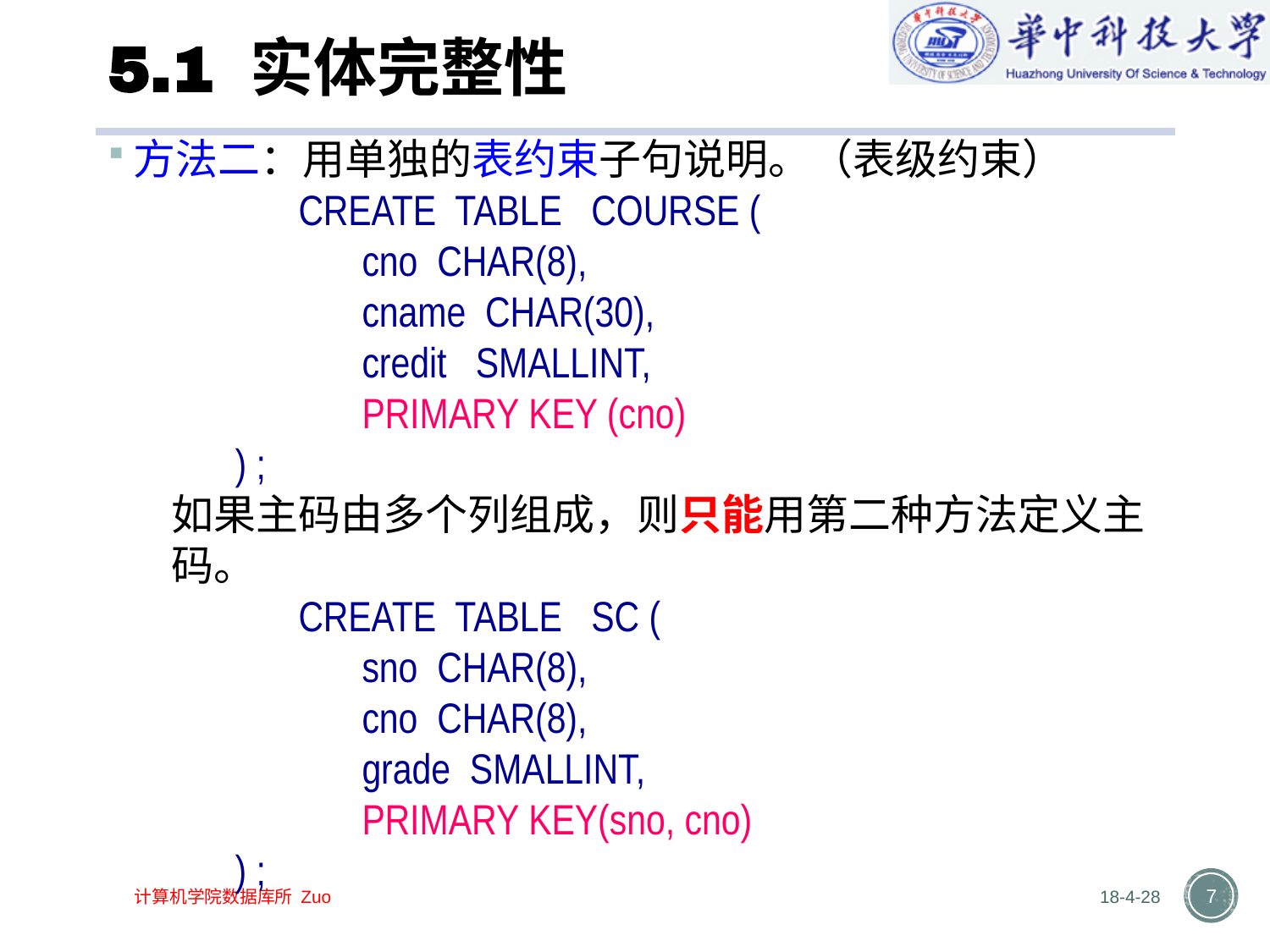

# 5.1 实体完整性
方法二：用单独的表约束子句说明。（表级约束）
		CREATE  TABLE   COURSE (
		cno  CHAR(8),
		cname  CHAR(30),
		credit   SMALLINT,
		PRIMARY KEY (cno)
	) ;
	如果主码由多个列组成，则只能用第二种方法定义主码。
		CREATE  TABLE   SC (
		sno  CHAR(8),
		cno  CHAR(8),
		grade  SMALLINT,
		PRIMARY KEY(sno, cno)
	) ;

18-4-28
7